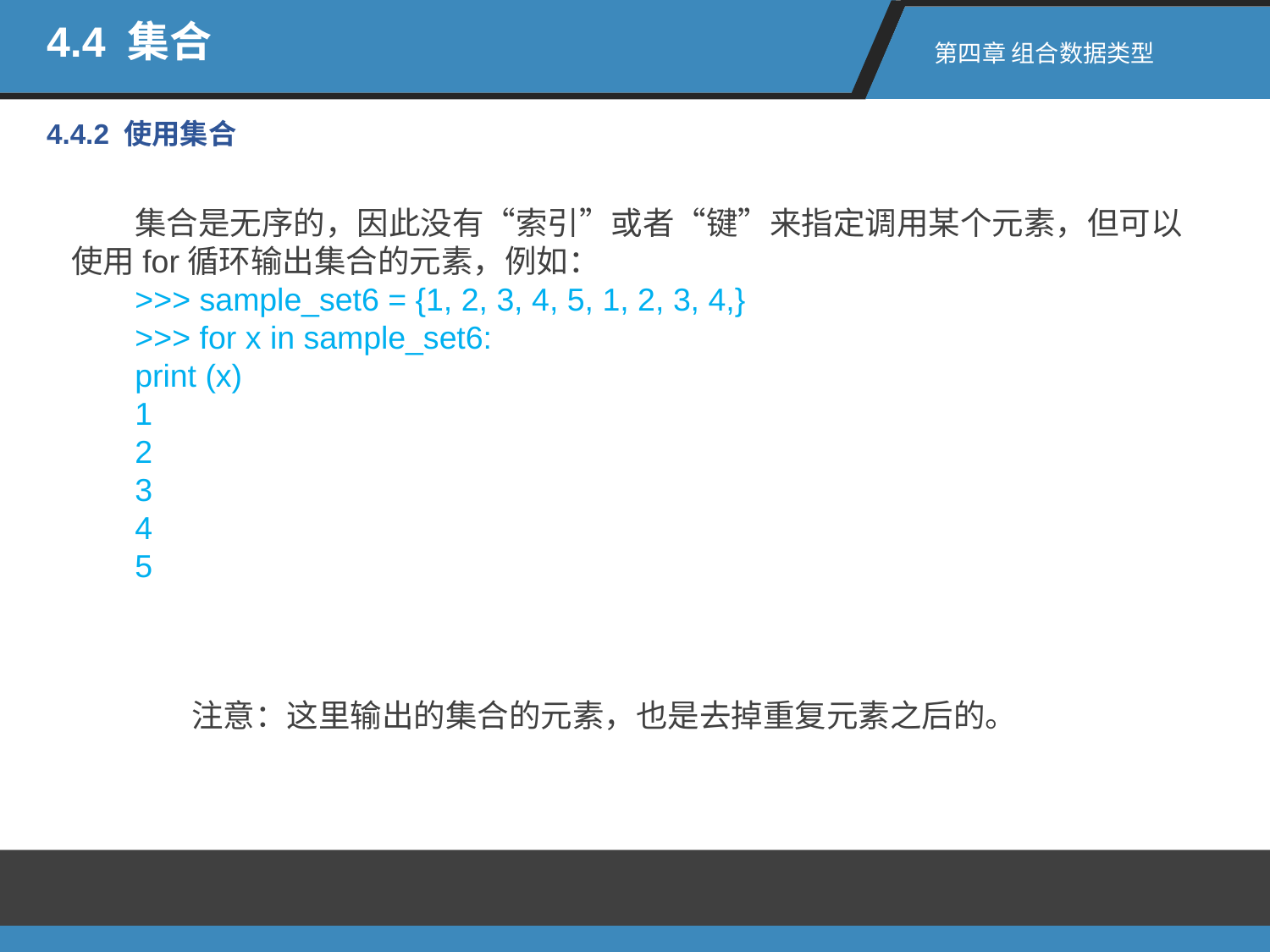

4.4 集合
第四章 组合数据类型
4.4.2 使用集合
集合是无序的，因此没有“索引”或者“键”来指定调用某个元素，但可以使用for循环输出集合的元素，例如：
>>> sample_set6 = {1, 2, 3, 4, 5, 1, 2, 3, 4,}
>>> for x in sample_set6:
print (x)
1
2
3
4
5
注意：这里输出的集合的元素，也是去掉重复元素之后的。